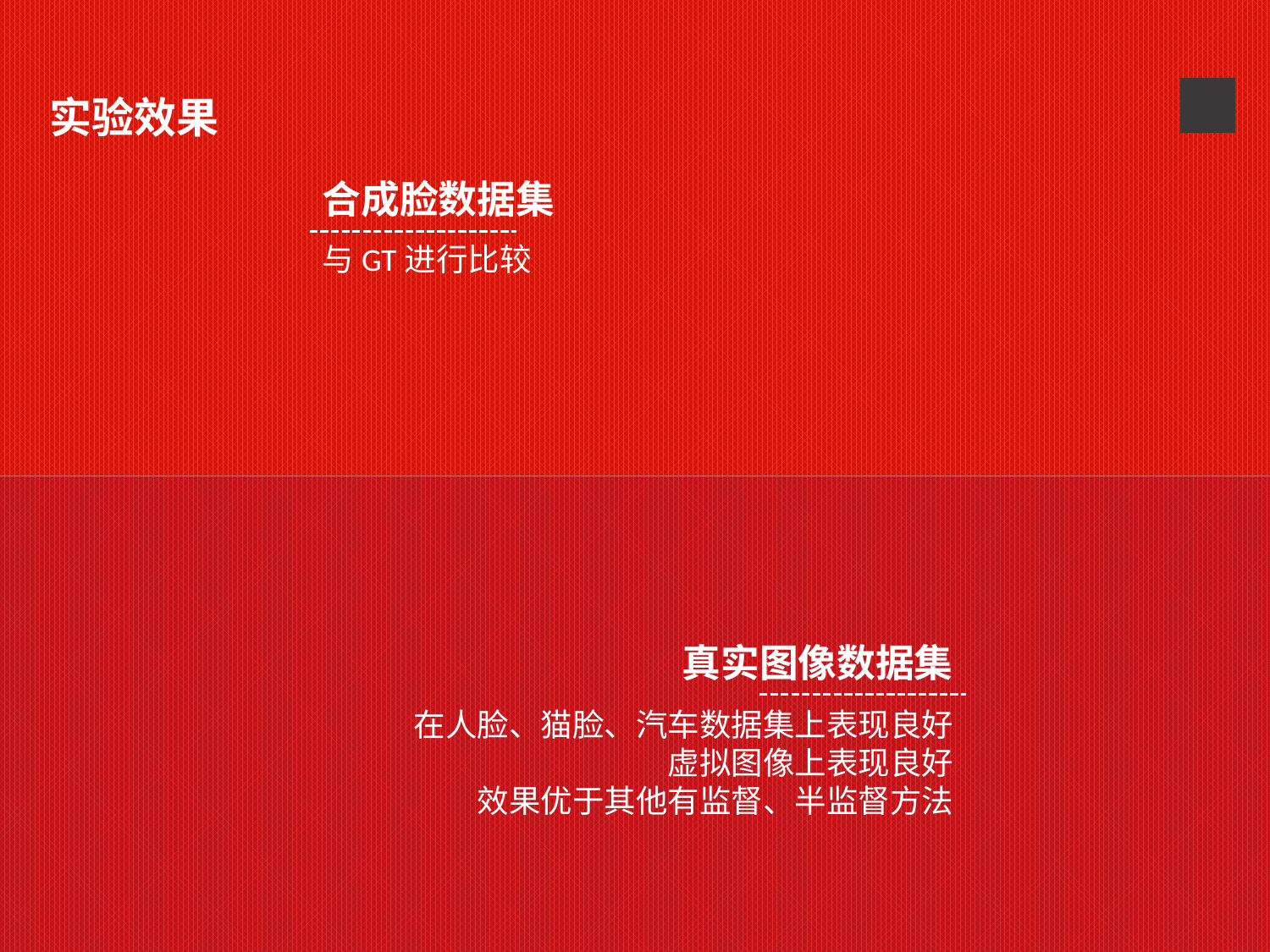

8
实验效果
合成脸数据集
与GT进行比较

真实图像数据集
在人脸、猫脸、汽车数据集上表现良好
虚拟图像上表现良好
效果优于其他有监督、半监督方法